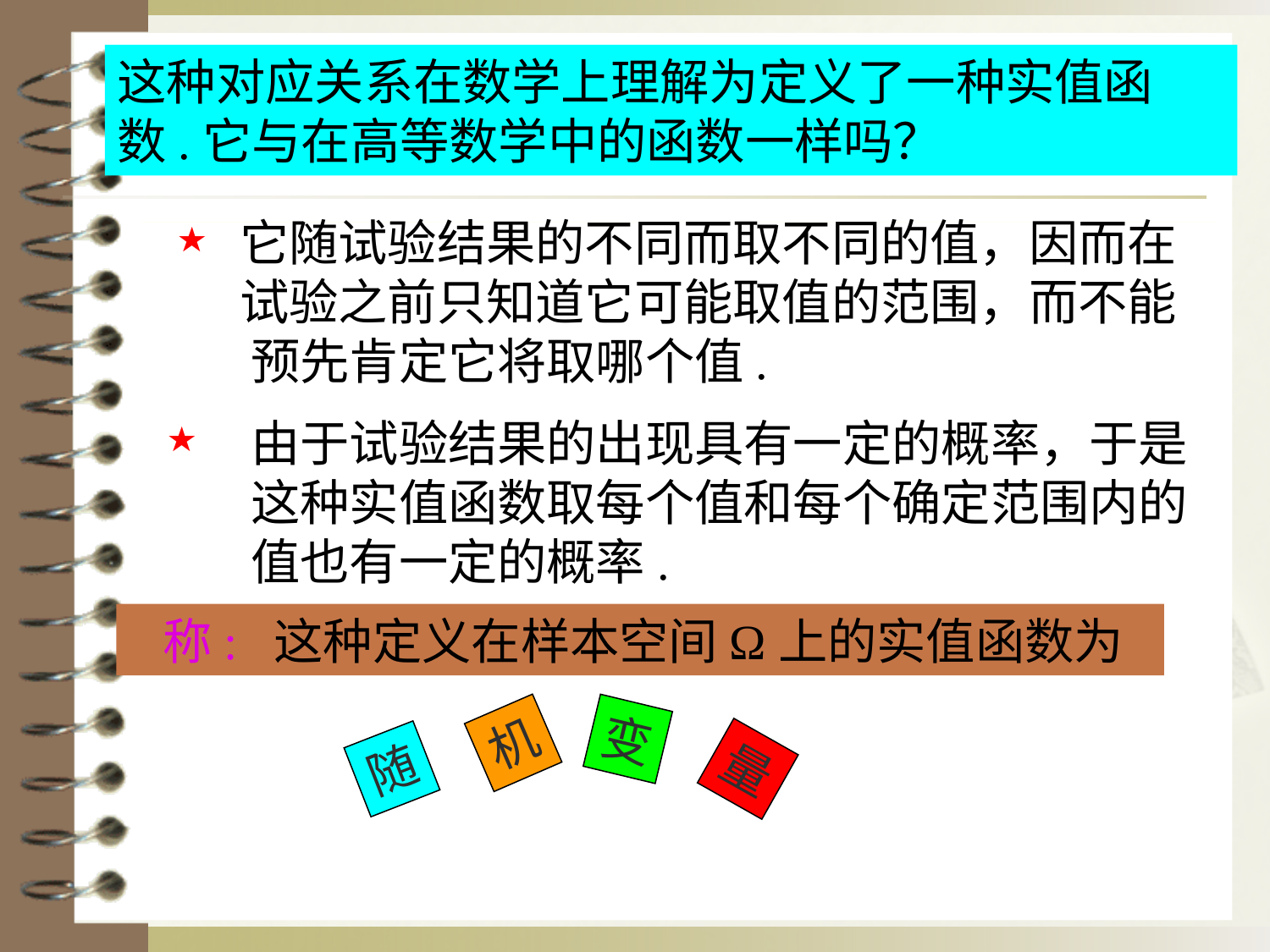

这种对应关系在数学上理解为定义了一种实值函数.它与在高等数学中的函数一样吗？
★
         它随试验结果的不同而取不同的值，因而在
         试验之前只知道它可能取值的范围，而不能
          预先肯定它将取哪个值.
★
          由于试验结果的出现具有一定的概率，于是
          这种实值函数取每个值和每个确定范围内的
          值也有一定的概率.
  称:  这种定义在样本空间Ω上的实值函数为
变
机
随
量